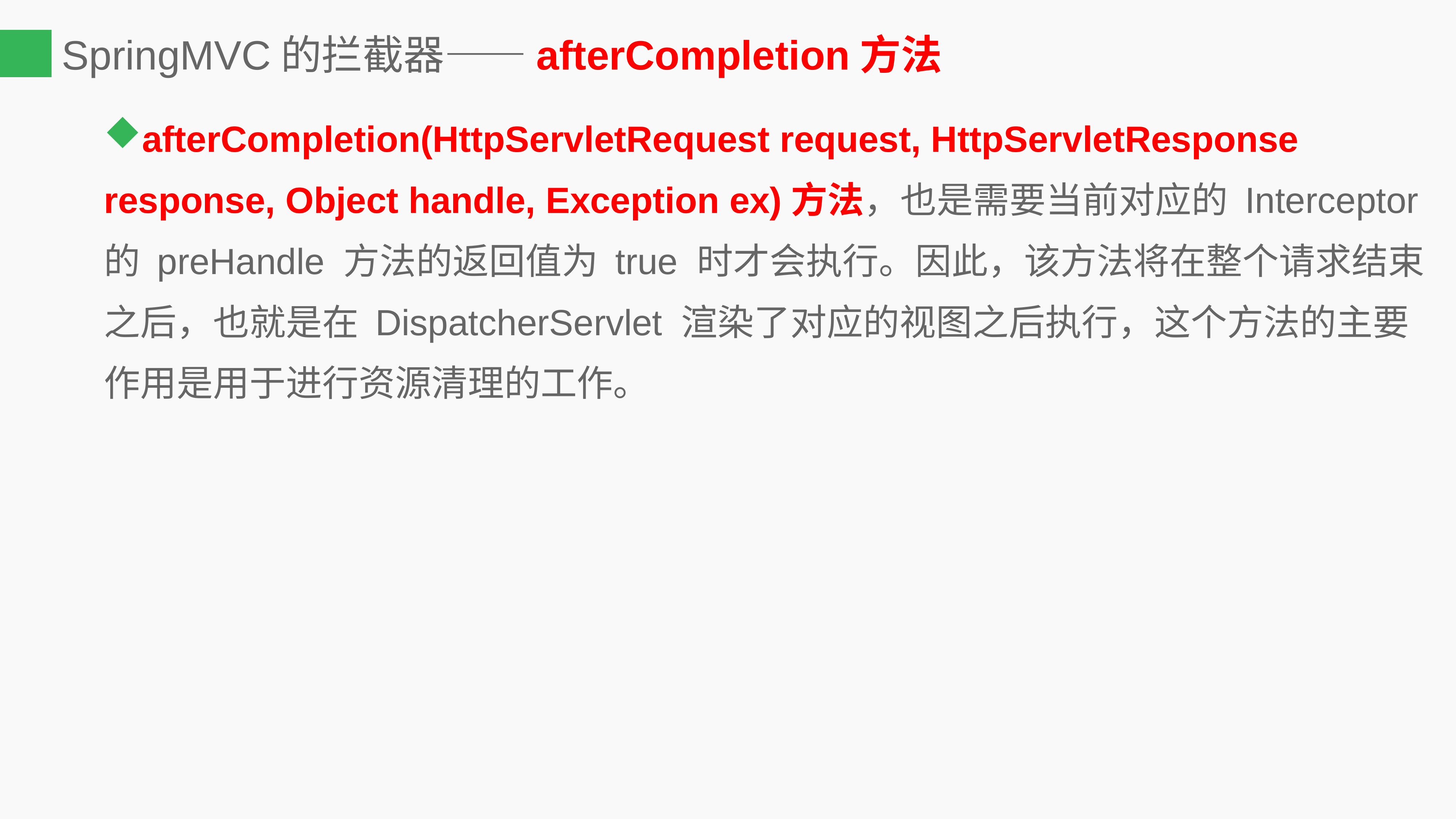

# SpringMVC的拦截器——afterCompletion方法
afterCompletion(HttpServletRequest request, HttpServletResponse response, Object handle, Exception ex)方法，也是需要当前对应的 Interceptor 的 preHandle 方法的返回值为 true 时才会执行。因此，该方法将在整个请求结束之后，也就是在 DispatcherServlet 渲染了对应的视图之后执行，这个方法的主要作用是用于进行资源清理的工作。